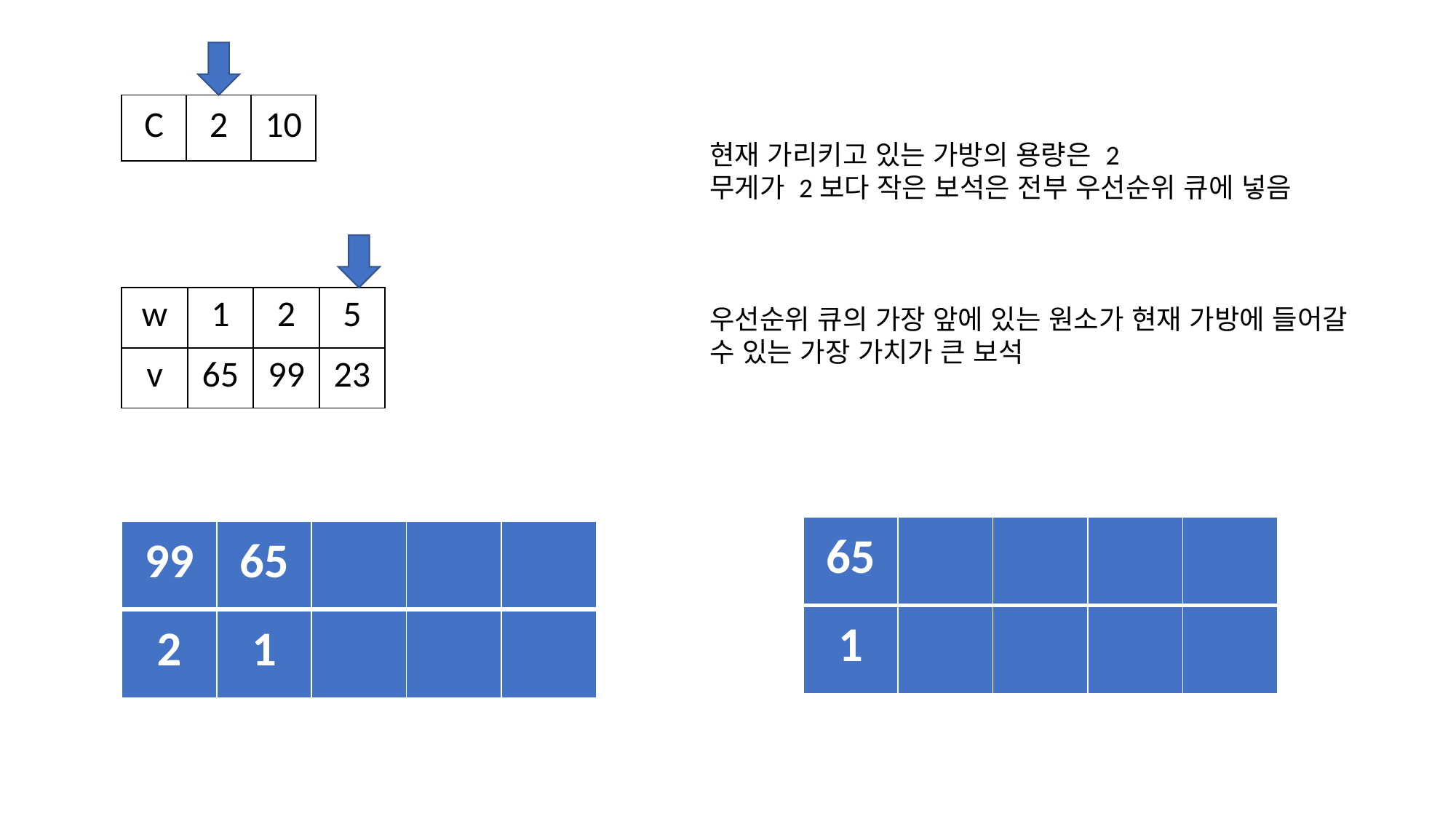

| C | 2 | 10 |
| --- | --- | --- |
현재 가리키고 있는 가방의 용량은 2
무게가 2보다 작은 보석은 전부 우선순위 큐에 넣음

| w | 1 | 2 | 5 |
| --- | --- | --- | --- |
| v | 65 | 99 | 23 |
우선순위 큐의 가장 앞에 있는 원소가 현재 가방에 들어갈 수 있는 가장 가치가 큰 보석
| 65 |  |  |  |  |
| --- | --- | --- | --- | --- |
| 1 |  |  |  |  |
| 99 | 65 |  |  |  |
| --- | --- | --- | --- | --- |
| 2 | 1 |  |  |  |